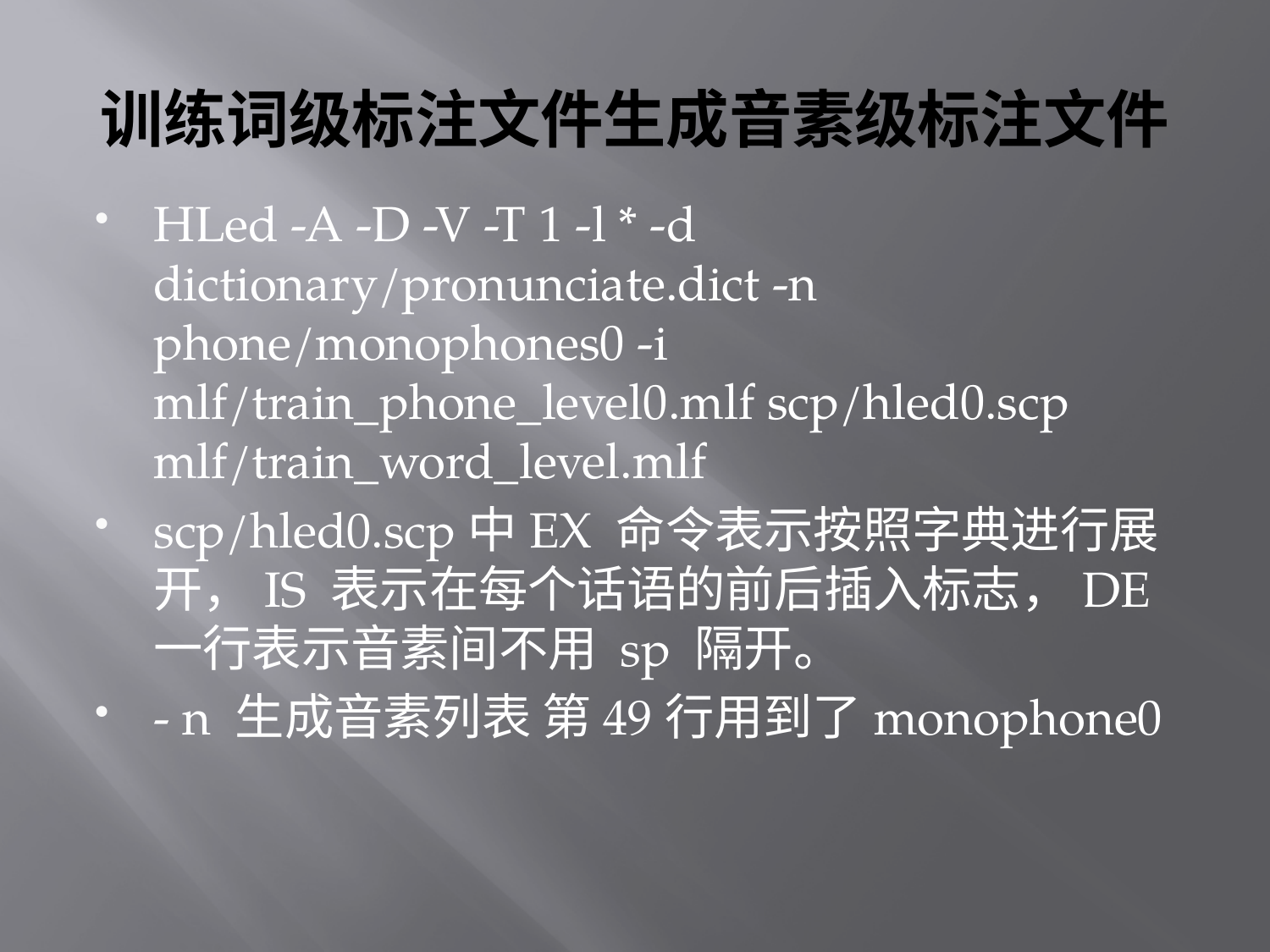

# 训练词级标注文件生成音素级标注文件
HLed -A -D -V -T 1 -l * -d dictionary/pronunciate.dict -n phone/monophones0 -i mlf/train_phone_level0.mlf scp/hled0.scp mlf/train_word_level.mlf
scp/hled0.scp中EX 命令表示按照字典进行展开，IS 表示在每个话语的前后插入标志，DE 一行表示音素间不用 sp 隔开。
- n 生成音素列表 第49行用到了monophone0